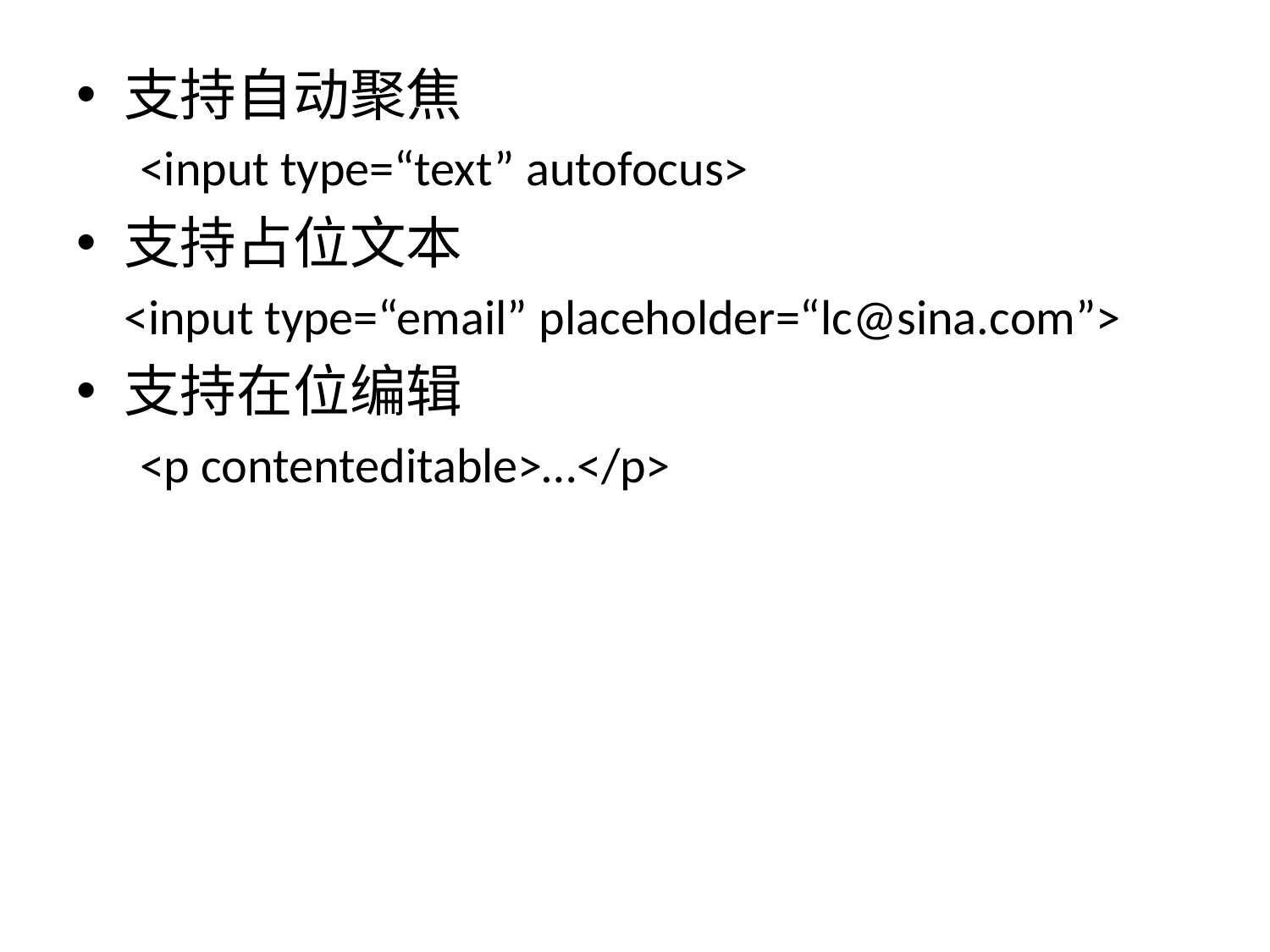

支持自动聚焦
<input type=“text” autofocus>
支持占位文本
	<input type=“email” placeholder=“lc@sina.com”>
支持在位编辑
<p contenteditable>…</p>